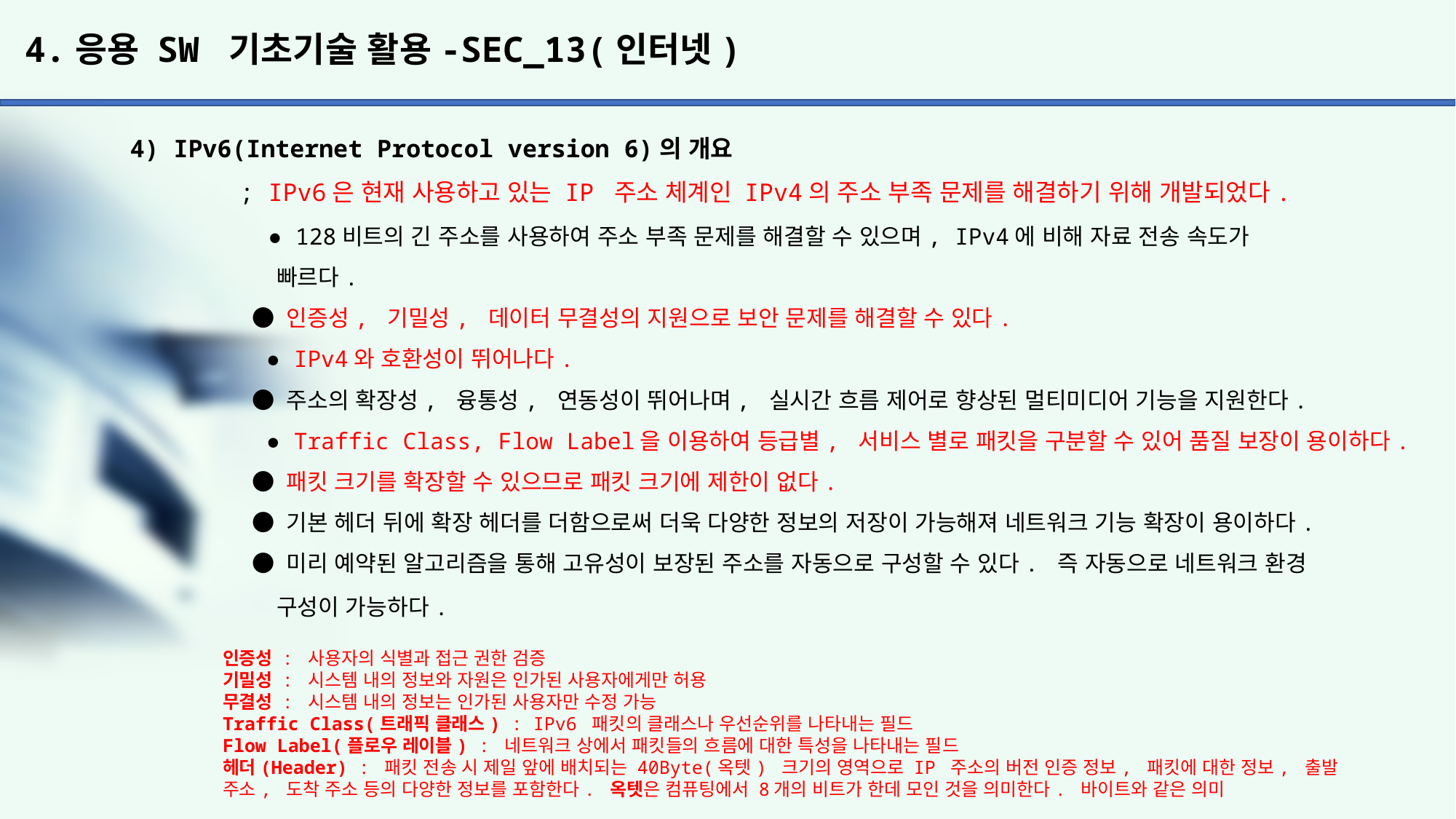

# 4.응용 SW 기초기술 활용-SEC_13(인터넷)
4) IPv6(Internet Protocol version 6)의 개요
	; IPv6은 현재 사용하고 있는 IP 주소 체계인 IPv4의 주소 부족 문제를 해결하기 위해 개발되었다.
	  ● 128비트의 긴 주소를 사용하여 주소 부족 문제를 해결할 수 있으며, IPv4에 비해 자료 전송 속도가
	     빠르다.
	  ● 인증성, 기밀성, 데이터 무결성의 지원으로 보안 문제를 해결할 수 있다.
	  ● IPv4와 호환성이 뛰어나다.
	  ● 주소의 확장성, 융통성, 연동성이 뛰어나며, 실시간 흐름 제어로 향상된 멀티미디어 기능을 지원한다.
	  ● Traffic Class, Flow Label을 이용하여 등급별, 서비스 별로 패킷을 구분할 수 있어 품질 보장이 용이하다.
	  ● 패킷 크기를 확장할 수 있으므로 패킷 크기에 제한이 없다.
	  ● 기본 헤더 뒤에 확장 헤더를 더함으로써 더욱 다양한 정보의 저장이 가능해져 네트워크 기능 확장이 용이하다.
	  ● 미리 예약된 알고리즘을 통해 고유성이 보장된 주소를 자동으로 구성할 수 있다. 즉 자동으로 네트워크 환경
	     구성이 가능하다.
인증성 : 사용자의 식별과 접근 권한 검증
기밀성 : 시스템 내의 정보와 자원은 인가된 사용자에게만 허용
무결성 : 시스템 내의 정보는 인가된 사용자만 수정 가능
Traffic Class(트래픽 클래스) : IPv6 패킷의 클래스나 우선순위를 나타내는 필드
Flow Label(플로우 레이블) : 네트워크 상에서 패킷들의 흐름에 대한 특성을 나타내는 필드
헤더(Header) : 패킷 전송 시 제일 앞에 배치되는 40Byte(옥텟) 크기의 영역으로 IP 주소의 버전 인증 정보, 패킷에 대한 정보, 출발 주소, 도착 주소 등의 다양한 정보를 포함한다. 옥텟은 컴퓨팅에서 8개의 비트가 한데 모인 것을 의미한다. 바이트와 같은 의미